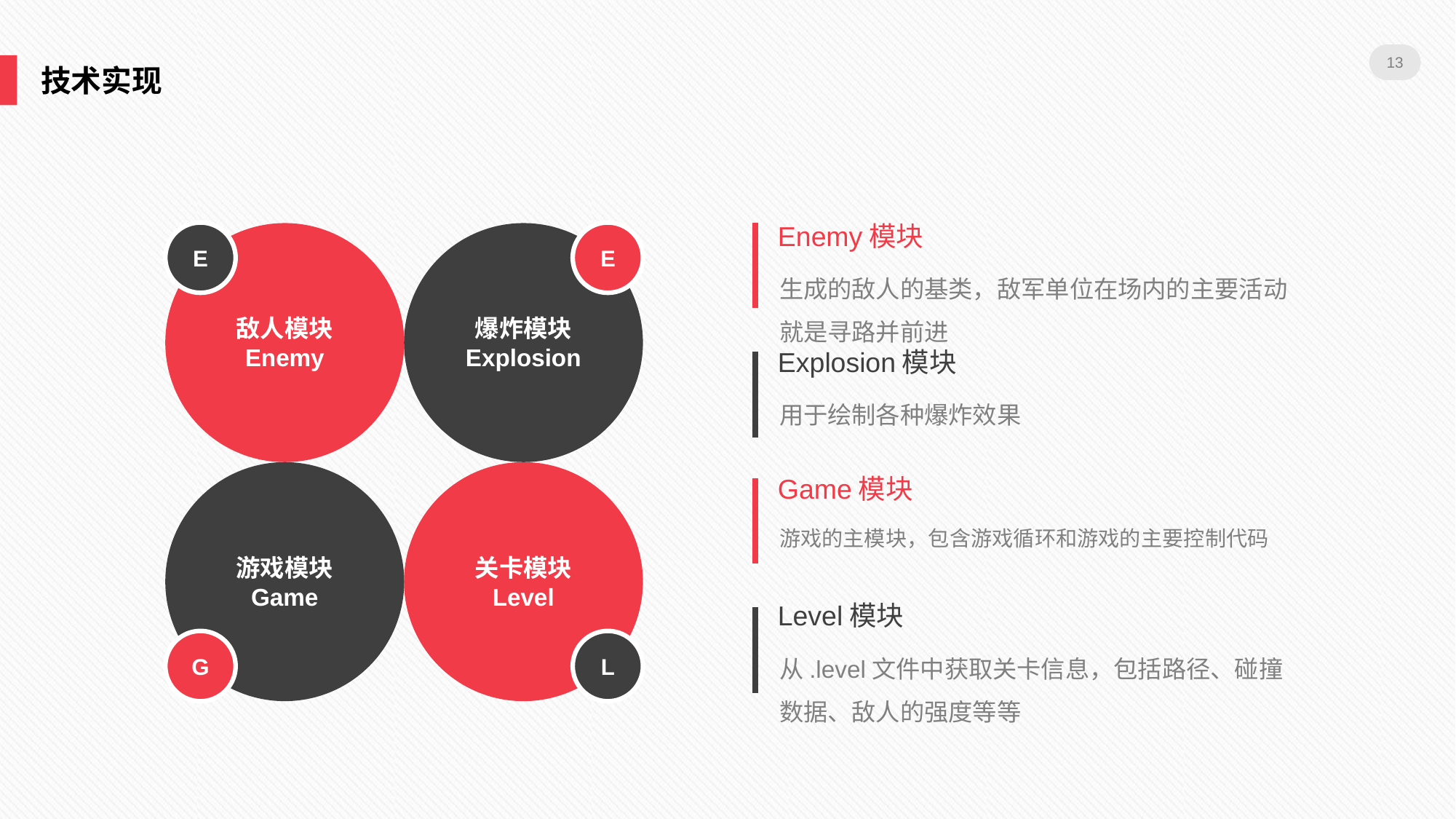

13
技术实现
E
E
Enemy模块
敌人模块
Enemy
爆炸模块
Explosion
生成的敌人的基类，敌军单位在场内的主要活动就是寻路并前进
Explosion模块

用于绘制各种爆炸效果
游戏模块
Game
关卡模块
Level
Game模块
游戏的主模块，包含游戏循环和游戏的主要控制代码
Level模块
G
L
从.level文件中获取关卡信息，包括路径、碰撞数据、敌人的强度等等